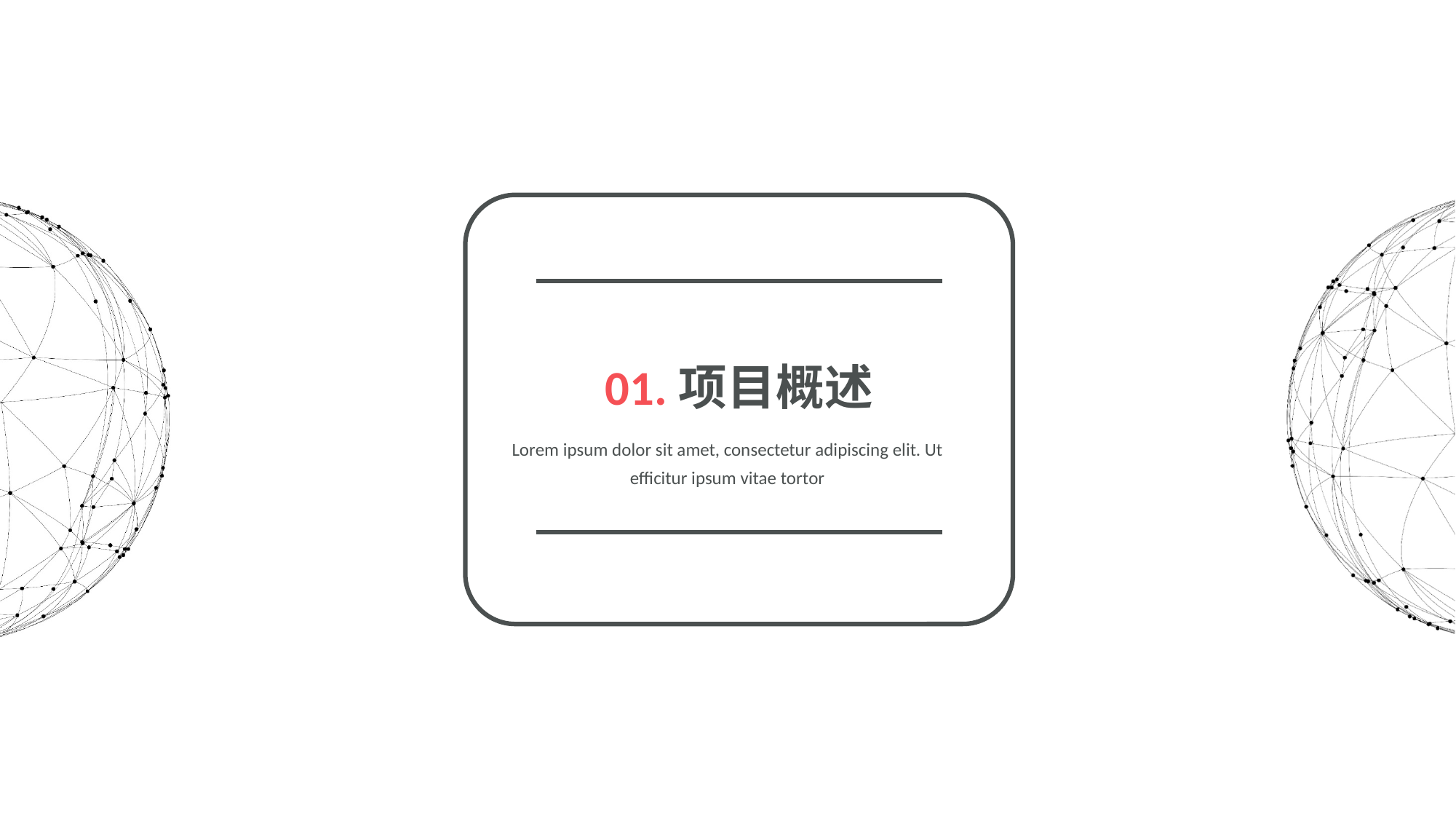

01.项目概述
Lorem ipsum dolor sit amet, consectetur adipiscing elit. Ut efficitur ipsum vitae tortor